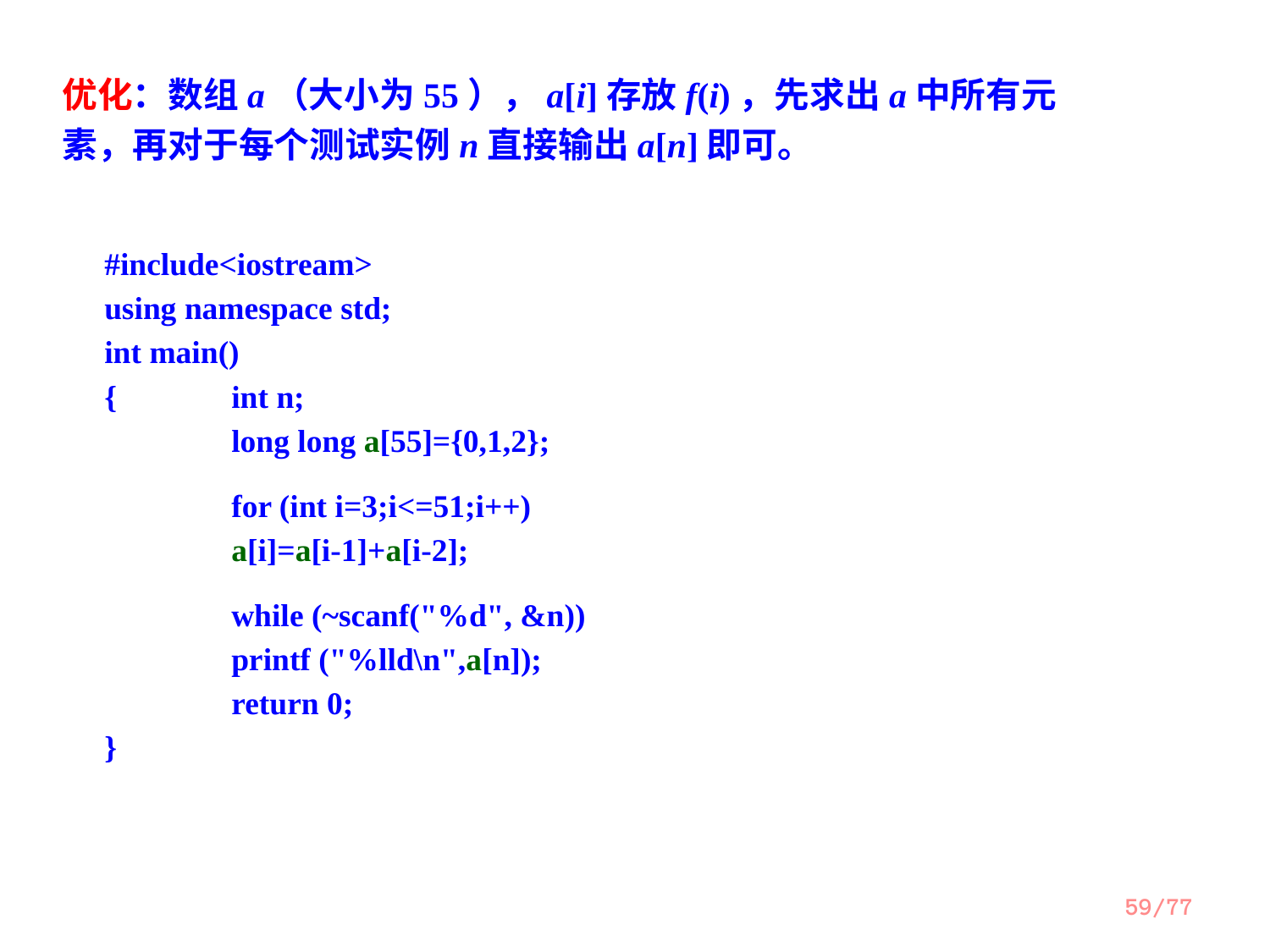

优化：数组a（大小为55），a[i]存放f(i)，先求出a中所有元素，再对于每个测试实例n直接输出a[n]即可。
#include<iostream>
using namespace std;
int main()
{   	int n;
    	long long a[55]={0,1,2};
    	for (int i=3;i<=51;i++)
         	a[i]=a[i-1]+a[i-2];
    	while (~scanf("%d", &n))
         	printf ("%lld\n",a[n]);
    	return 0;
}
59/77